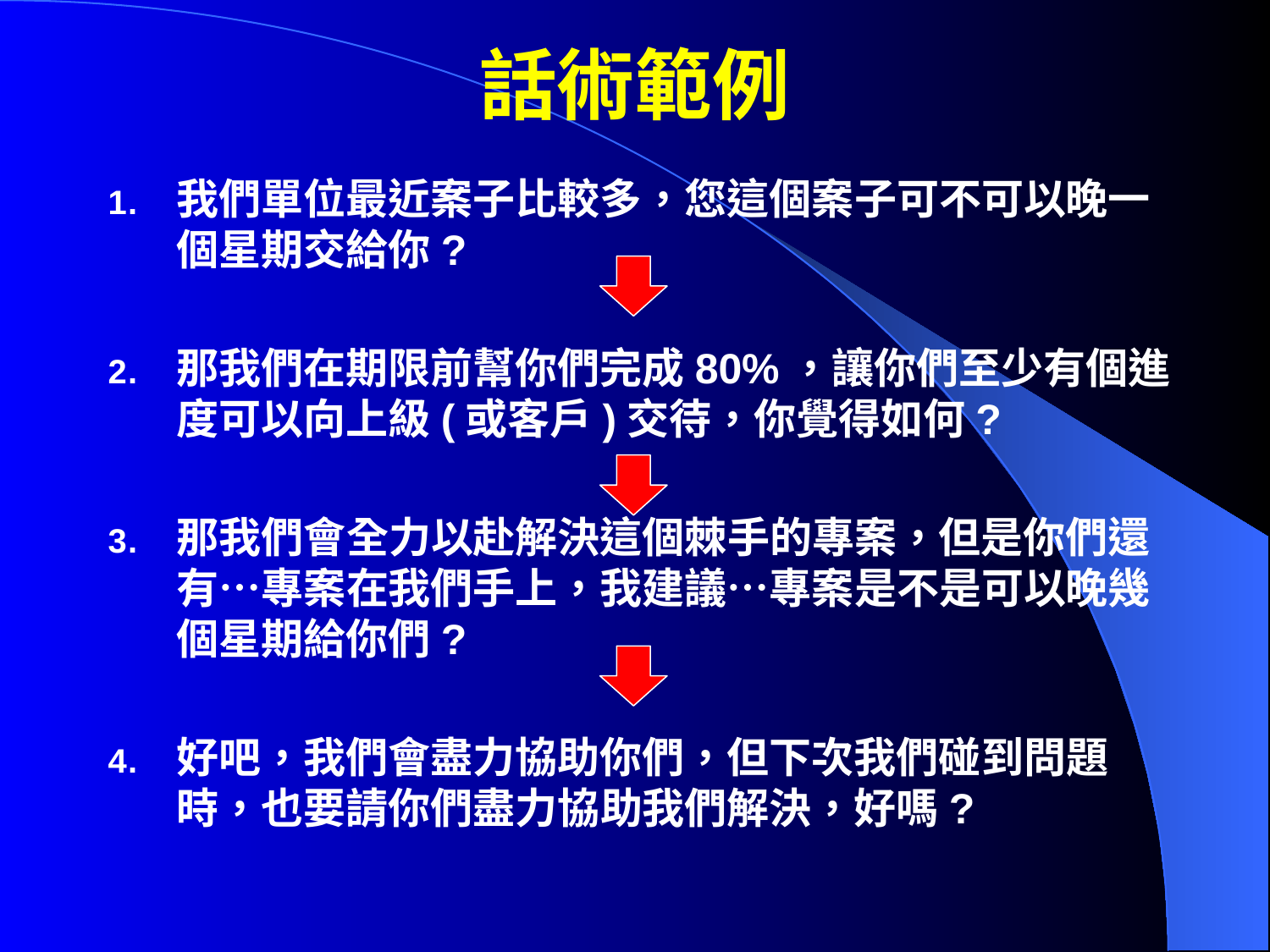

# 話術範例
我們單位最近案子比較多，您這個案子可不可以晚一個星期交給你?

那我們在期限前幫你們完成80%，讓你們至少有個進度可以向上級(或客戶)交待，你覺得如何?

那我們會全力以赴解決這個棘手的專案，但是你們還有…專案在我們手上，我建議…專案是不是可以晚幾個星期給你們?

好吧，我們會盡力協助你們，但下次我們碰到問題時，也要請你們盡力協助我們解決，好嗎?